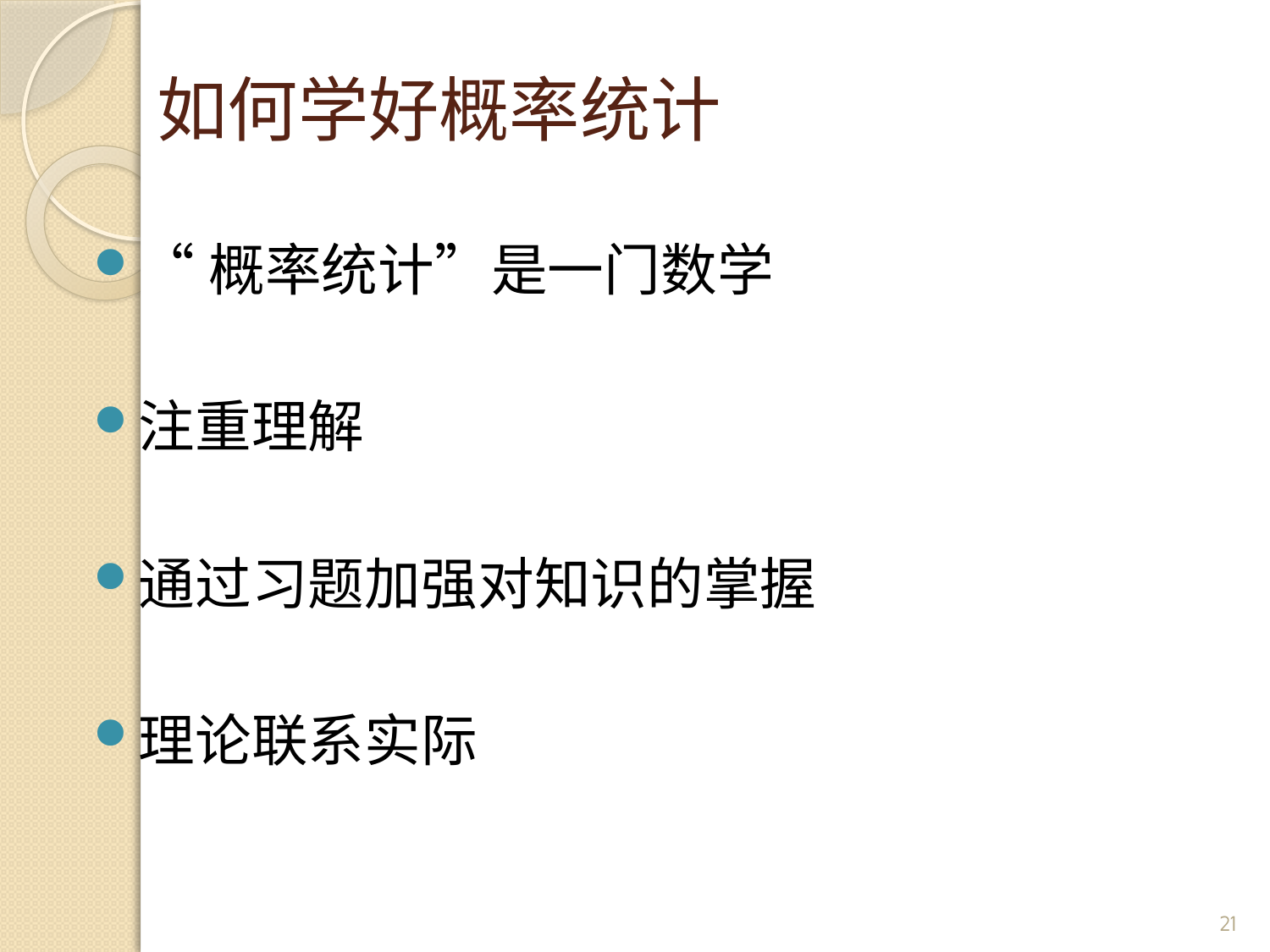

# 如何学好概率统计
“概率统计”是一门数学

注重理解

通过习题加强对知识的掌握

理论联系实际
21